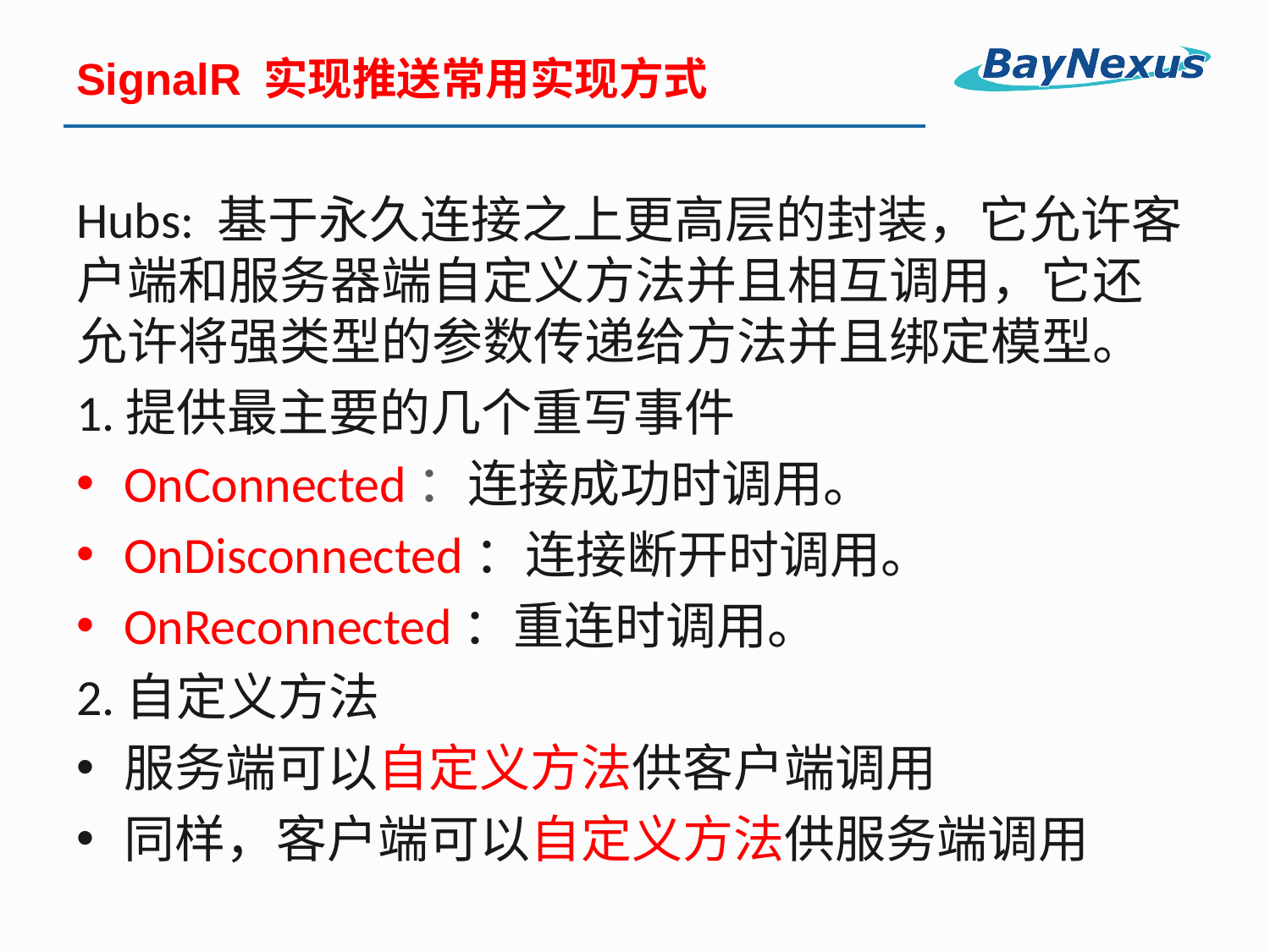

# SignalR 实现推送常用实现方式

Hubs: 基于永久连接之上更高层的封装，它允许客户端和服务器端自定义方法并且相互调用，它还允许将强类型的参数传递给方法并且绑定模型。
1.提供最主要的几个重写事件
OnConnected：连接成功时调用。
OnDisconnected：连接断开时调用。
OnReconnected：重连时调用。
2.自定义方法
服务端可以自定义方法供客户端调用
同样，客户端可以自定义方法供服务端调用